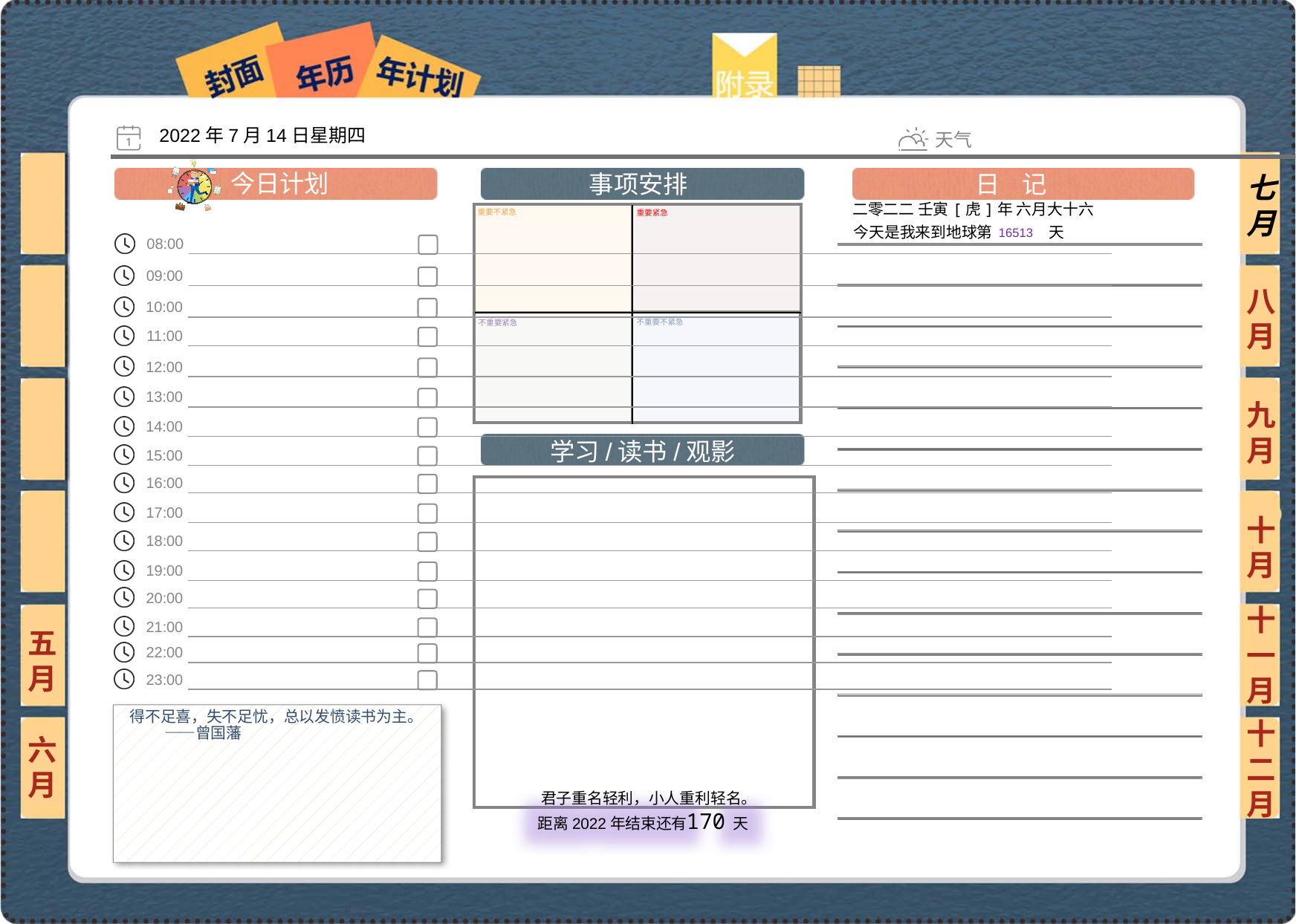

2022年7月14日星期四
七月
二零二二 壬寅[虎]年 六月大十六
16513
八月
九月
十月
十一月
五月
得不足喜，失不足忧，总以发愤读书为主。——曾国藩

六月
十二月
170
 君子重名轻利，小人重利轻名。